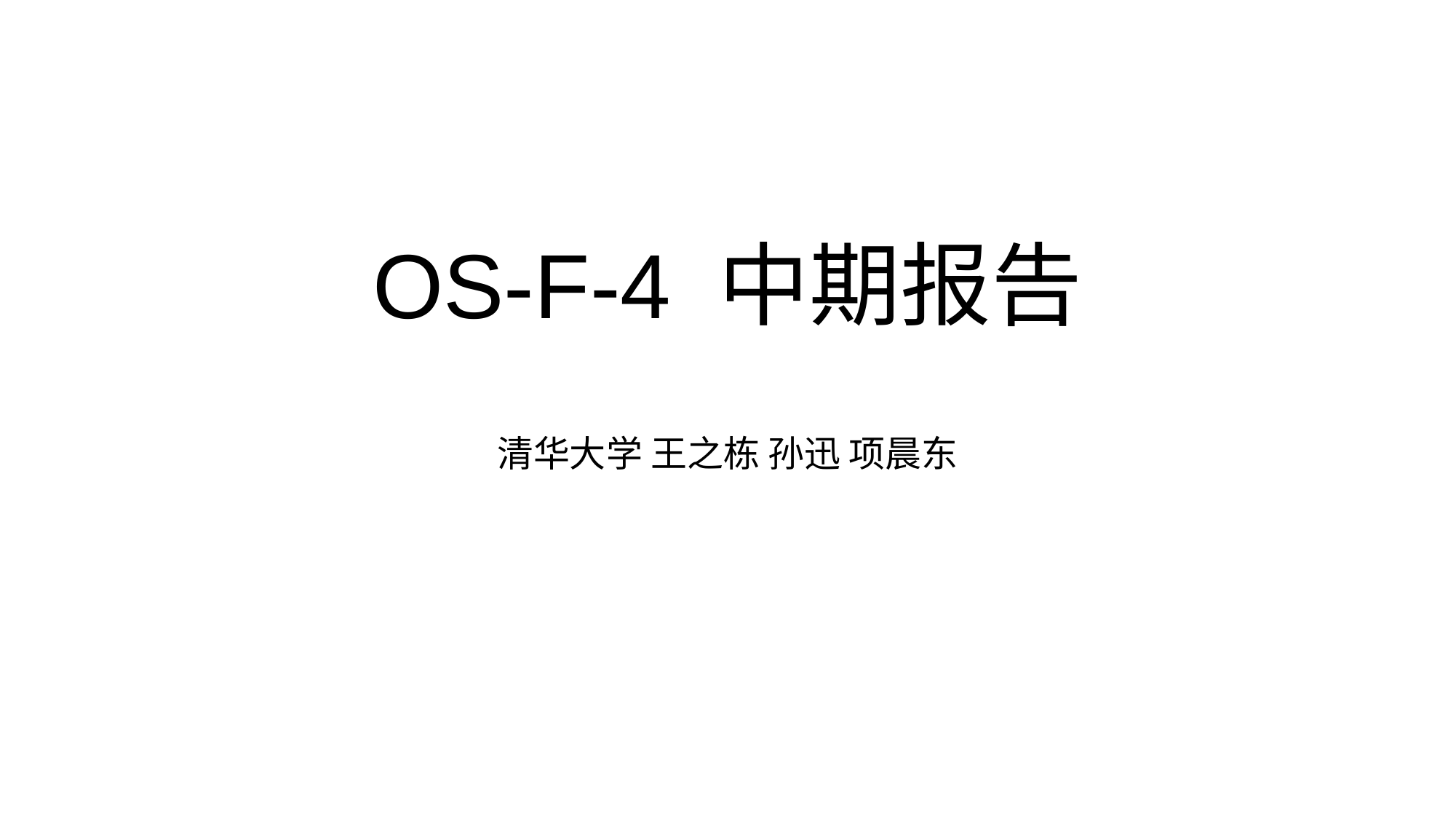

# OS-F-4 中期报告
清华大学 王之栋 孙迅 项晨东